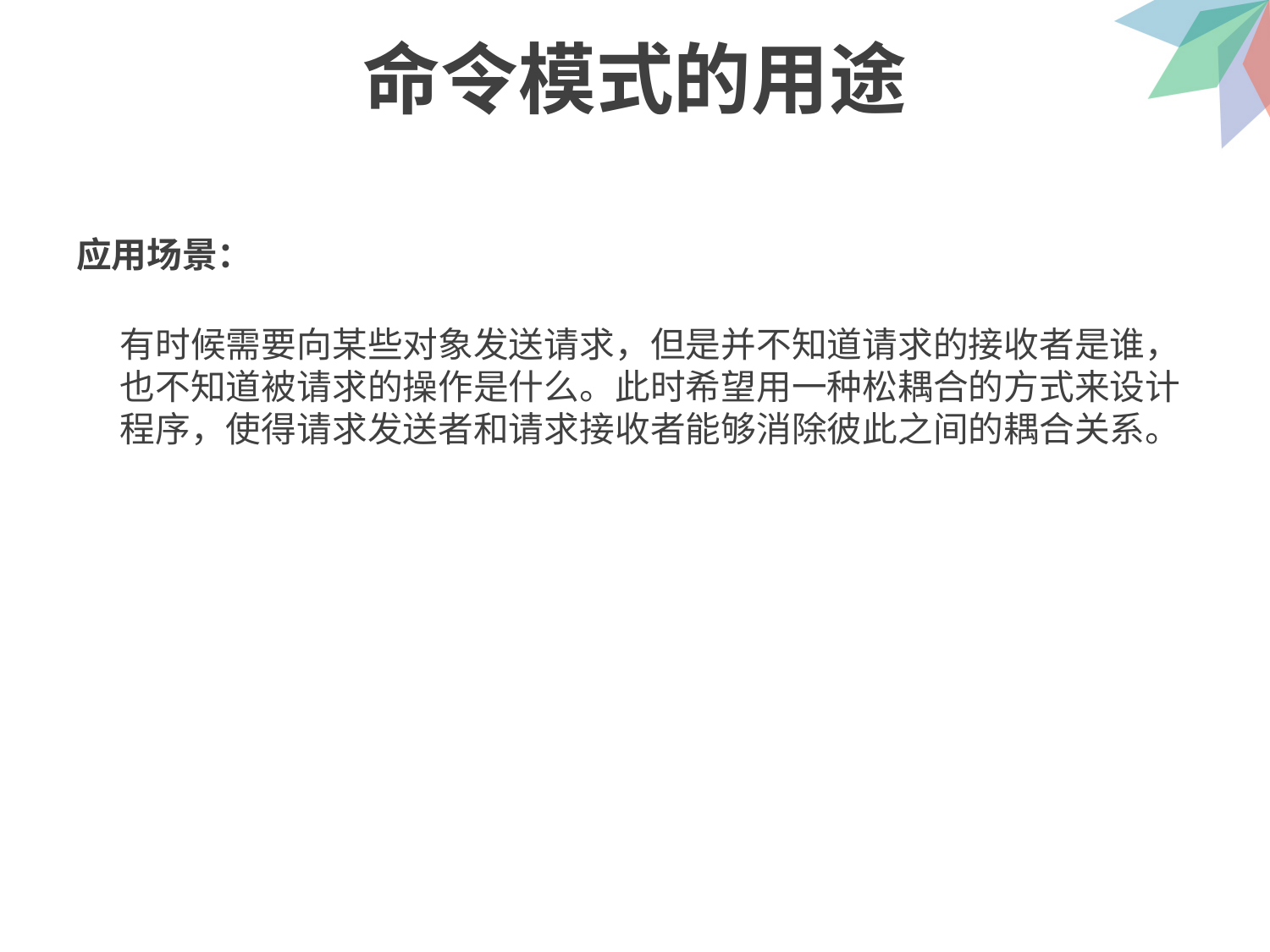

# 命令模式的用途
应用场景：
有时候需要向某些对象发送请求，但是并不知道请求的接收者是谁，也不知道被请求的操作是什么。此时希望用一种松耦合的方式来设计程序，使得请求发送者和请求接收者能够消除彼此之间的耦合关系。